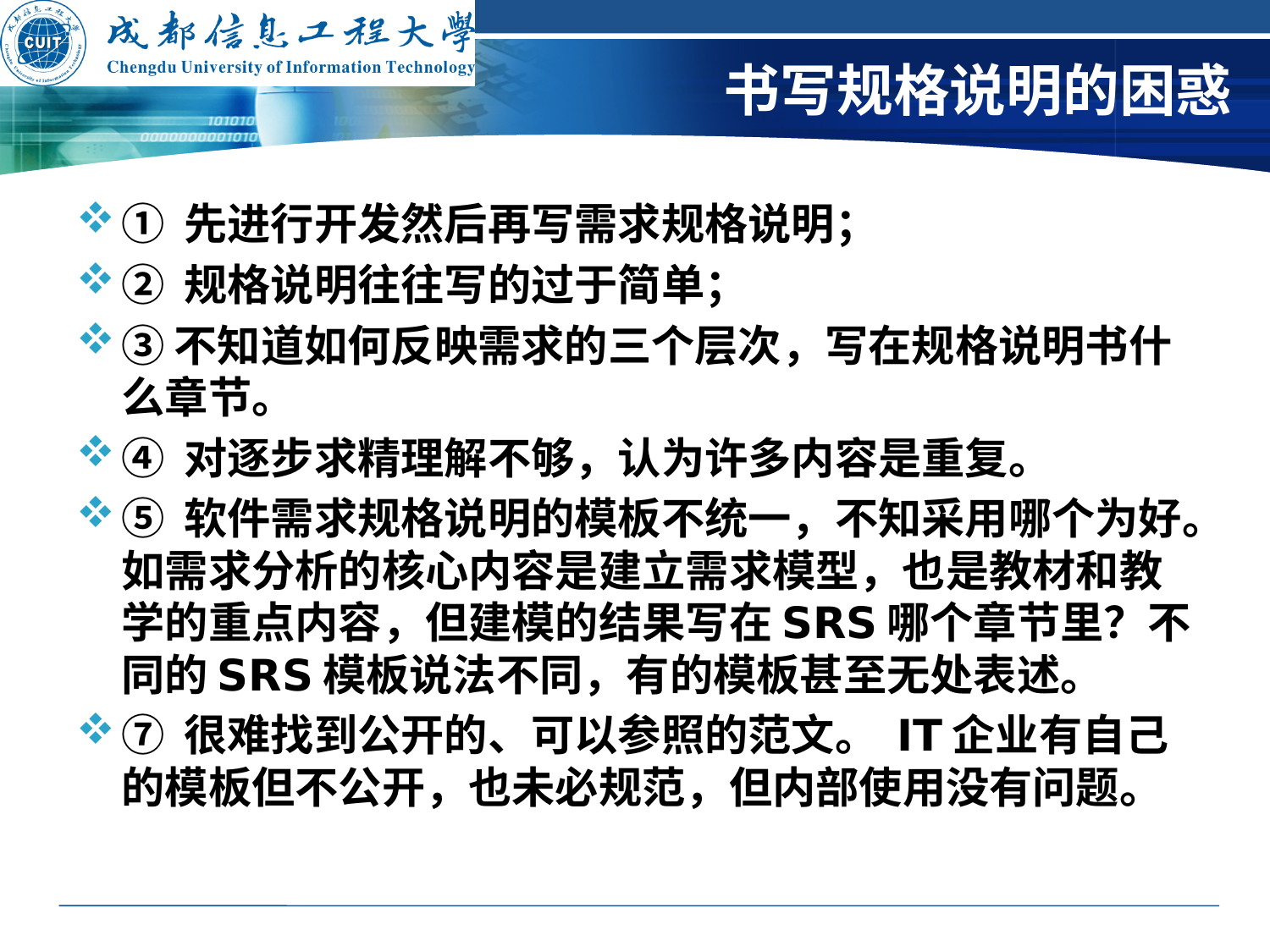

# 书写规格说明的困惑
① 先进行开发然后再写需求规格说明；
② 规格说明往往写的过于简单；
③不知道如何反映需求的三个层次，写在规格说明书什么章节。
④ 对逐步求精理解不够，认为许多内容是重复。
⑤ 软件需求规格说明的模板不统一，不知采用哪个为好。如需求分析的核心内容是建立需求模型，也是教材和教学的重点内容，但建模的结果写在SRS哪个章节里？不同的SRS模板说法不同，有的模板甚至无处表述。
⑦ 很难找到公开的、可以参照的范文。 IT企业有自己的模板但不公开，也未必规范，但内部使用没有问题。